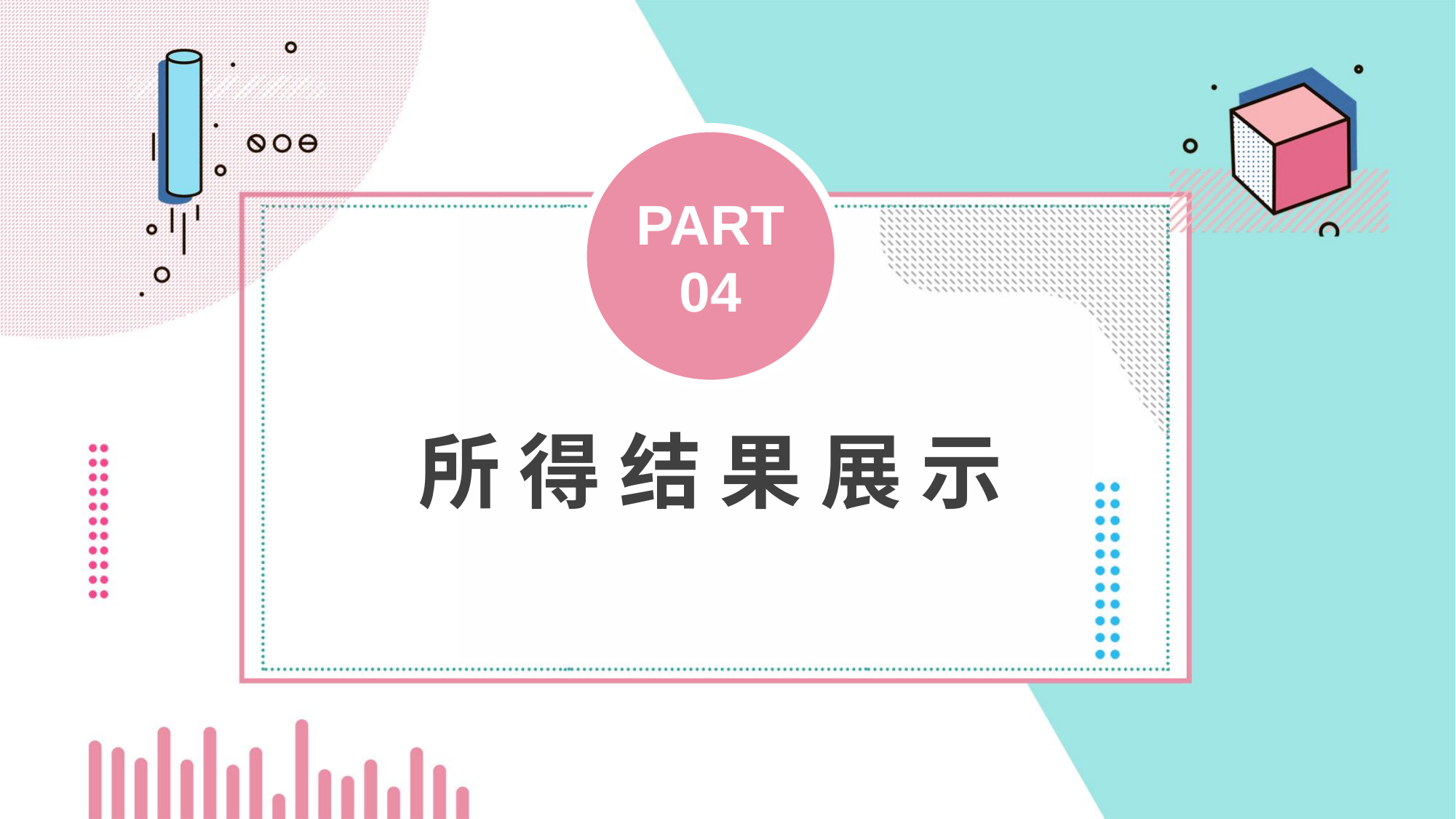

PART
04
所 得 结 果 展 示